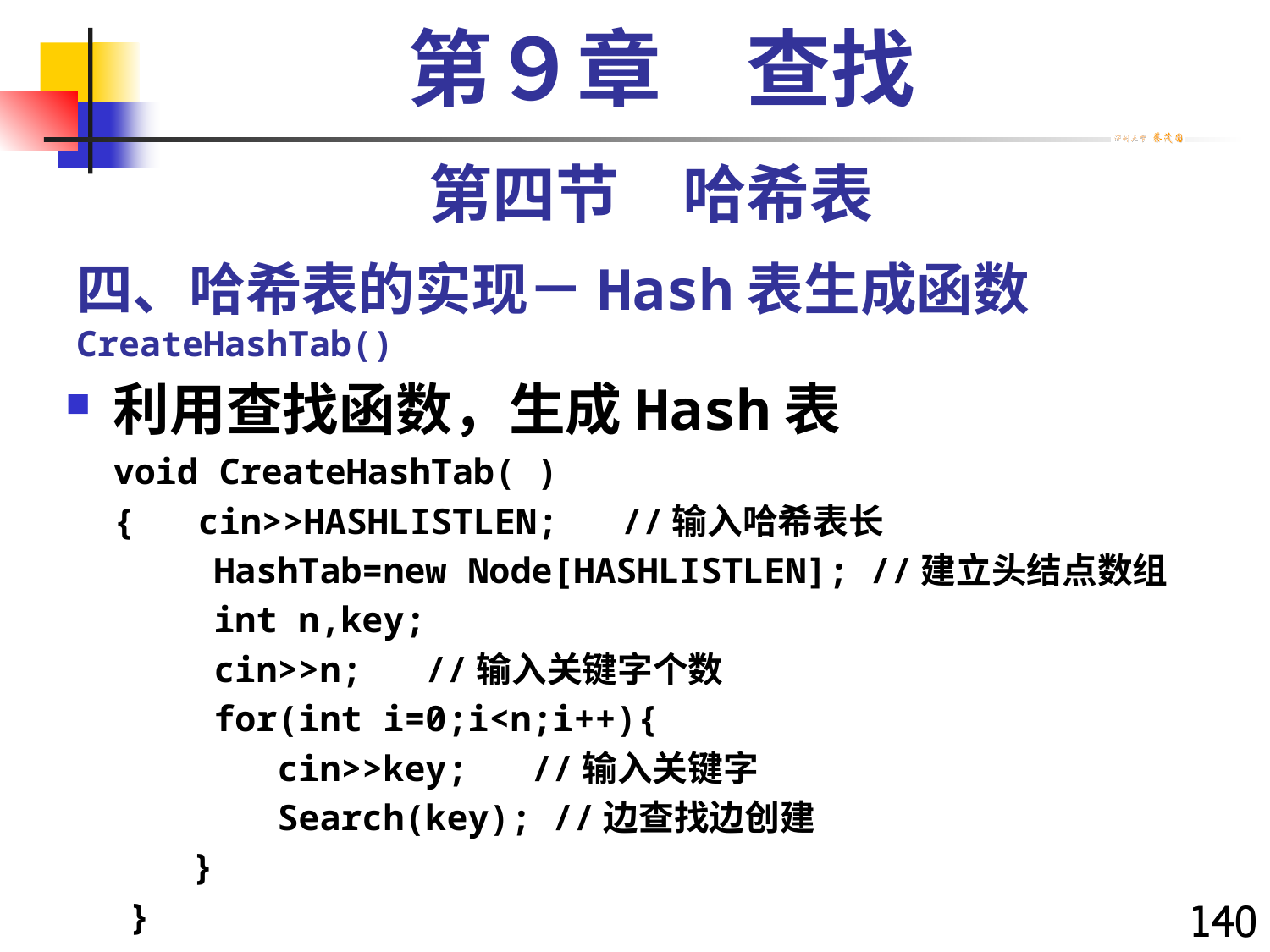

第９章　查找
第四节　哈希表
# 四、哈希表的实现－Hash表生成函数CreateHashTab()
利用查找函数，生成Hash表
	void CreateHashTab( )
	{   cin>>HASHLISTLEN;   //输入哈希表长
       HashTab=new Node[HASHLISTLEN]; //建立头结点数组
       int n,key;
       cin>>n;   //输入关键字个数
       for(int i=0;i<n;i++){
          cin>>key;   //输入关键字
          Search(key); //边查找边创建
      }
   }
140